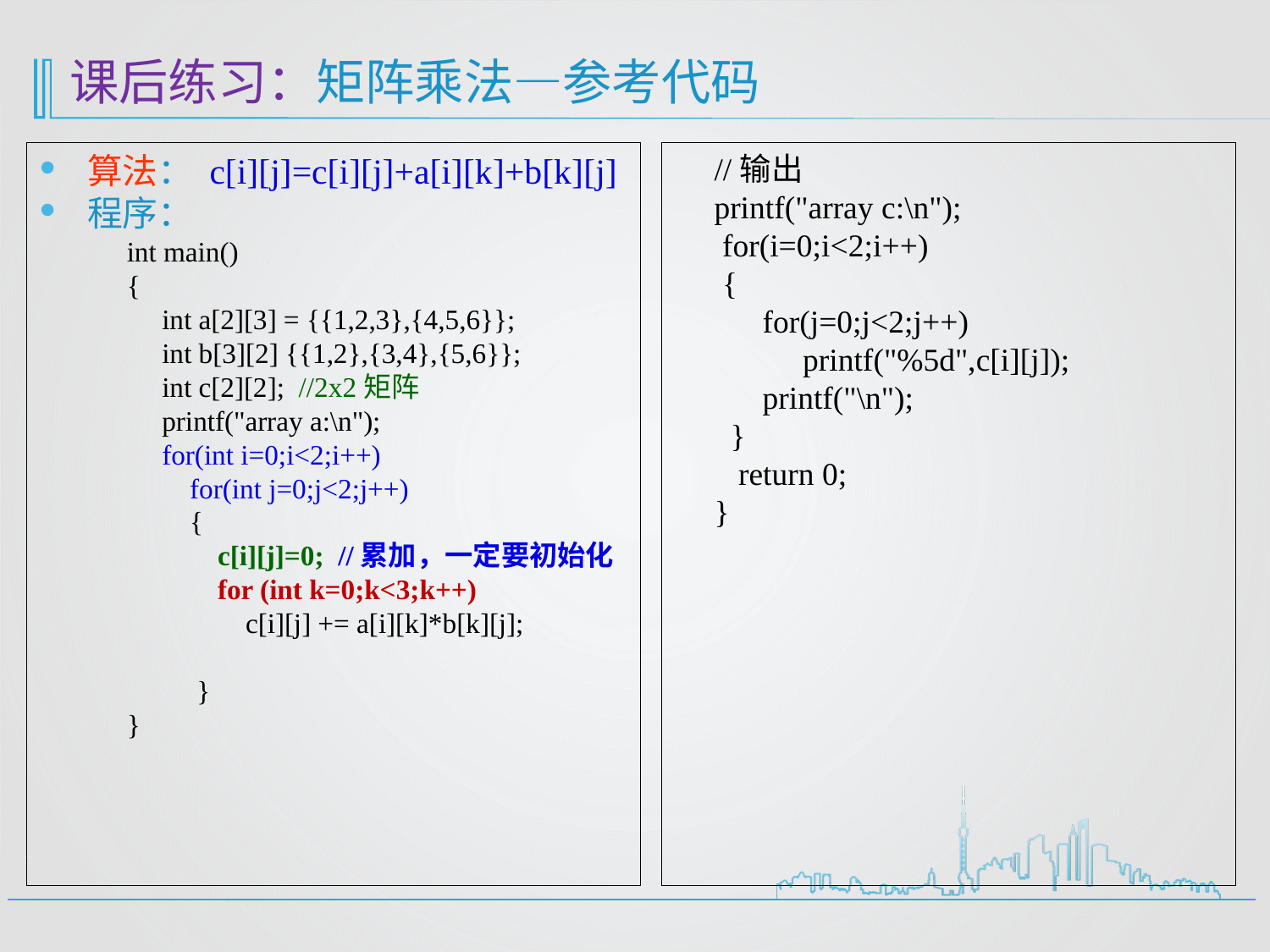

课后练习：矩阵乘法—参考代码
算法： c[i][j]=c[i][j]+a[i][k]+b[k][j]
程序：
int main()
{
     int a[2][3] = {{1,2,3},{4,5,6}};
     int b[3][2] {{1,2},{3,4},{5,6}};
     int c[2][2];  //2x2矩阵
     printf("array a:\n");
     for(int i=0;i<2;i++)
         for(int j=0;j<2;j++)
         {
             c[i][j]=0;  //累加，一定要初始化
             for (int k=0;k<3;k++)
                 c[i][j] += a[i][k]*b[k][j];
          }
}

//输出
printf("array c:\n");
 for(i=0;i<2;i++)
 {
      for(j=0;j<2;j++)
           printf("%5d",c[i][j]);
      printf("\n");
  }
   return 0;
}